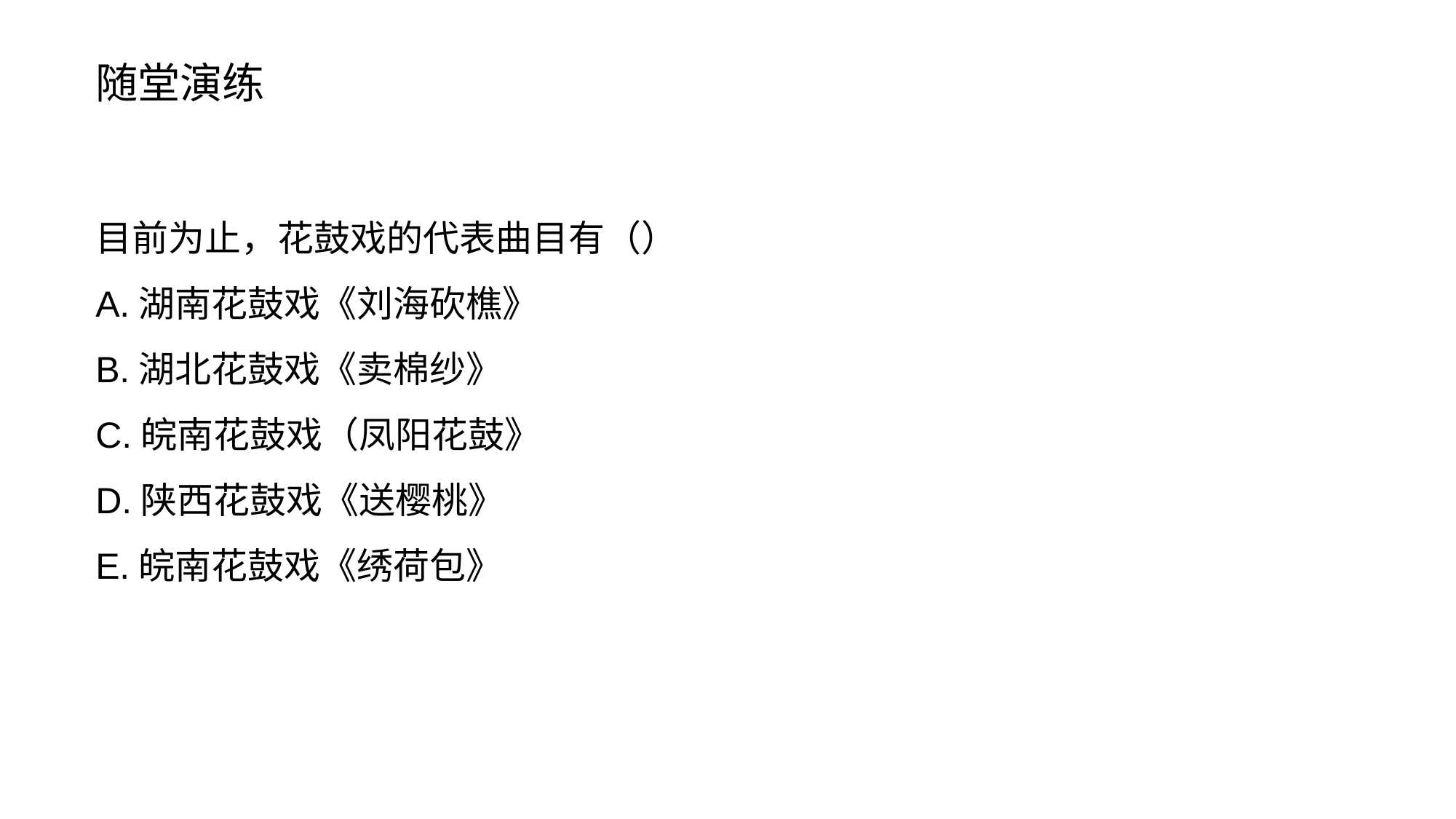

随堂演练
目前为止，花鼓戏的代表曲目有（）
A.湖南花鼓戏《刘海砍樵》
B.湖北花鼓戏《卖棉纱》
C.皖南花鼓戏（凤阳花鼓》
D.陕西花鼓戏《送樱桃》
E.皖南花鼓戏《绣荷包》